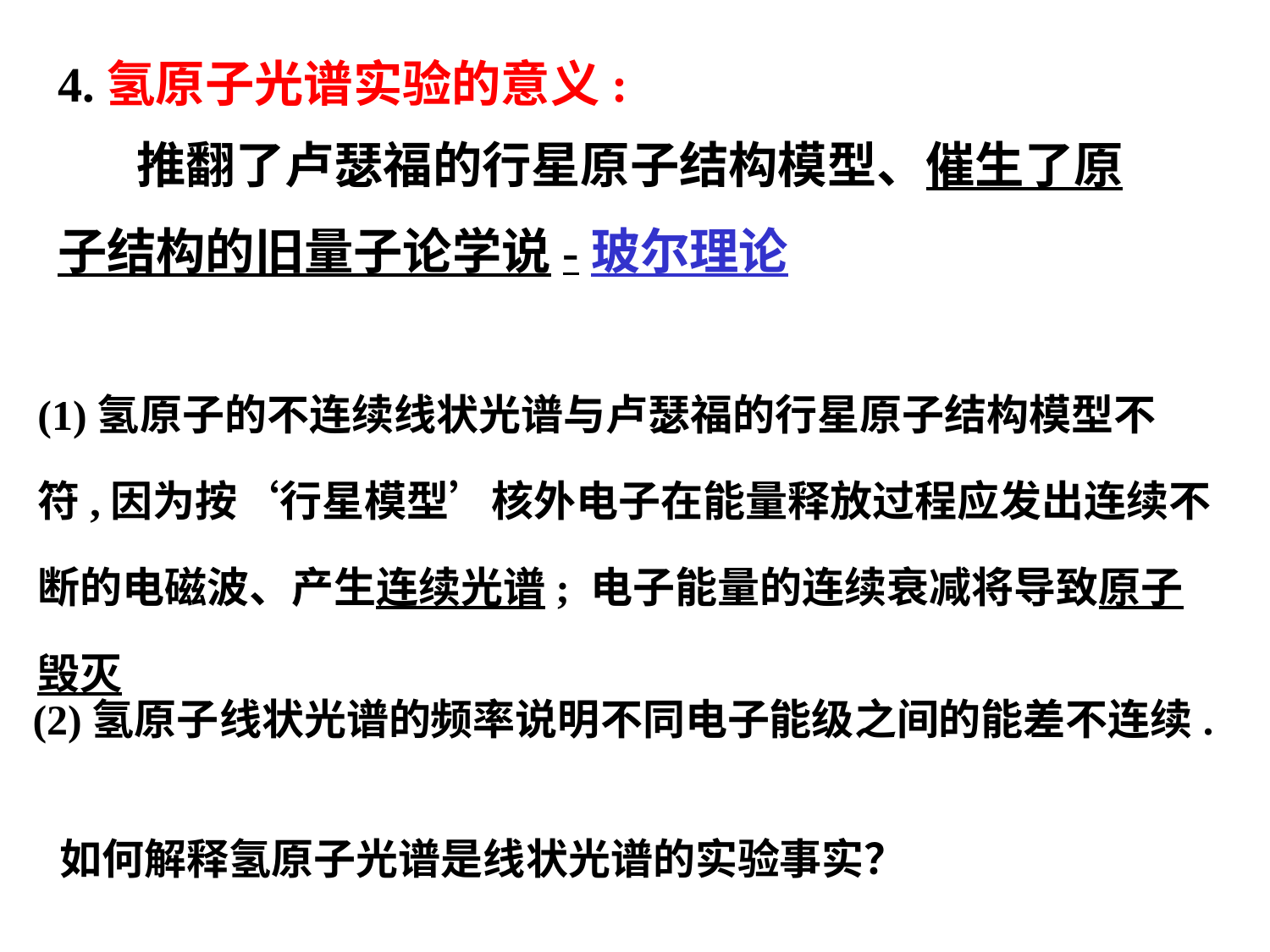

4.氢原子光谱实验的意义:
      推翻了卢瑟福的行星原子结构模型、催生了原
子结构的旧量子论学说-玻尔理论
(1)氢原子的不连续线状光谱与卢瑟福的行星原子结构模型不符,因为按‘行星模型’核外电子在能量释放过程应发出连续不断的电磁波、产生连续光谱; 电子能量的连续衰减将导致原子毁灭
(2)氢原子线状光谱的频率说明不同电子能级之间的能差不连续.
如何解释氢原子光谱是线状光谱的实验事实？